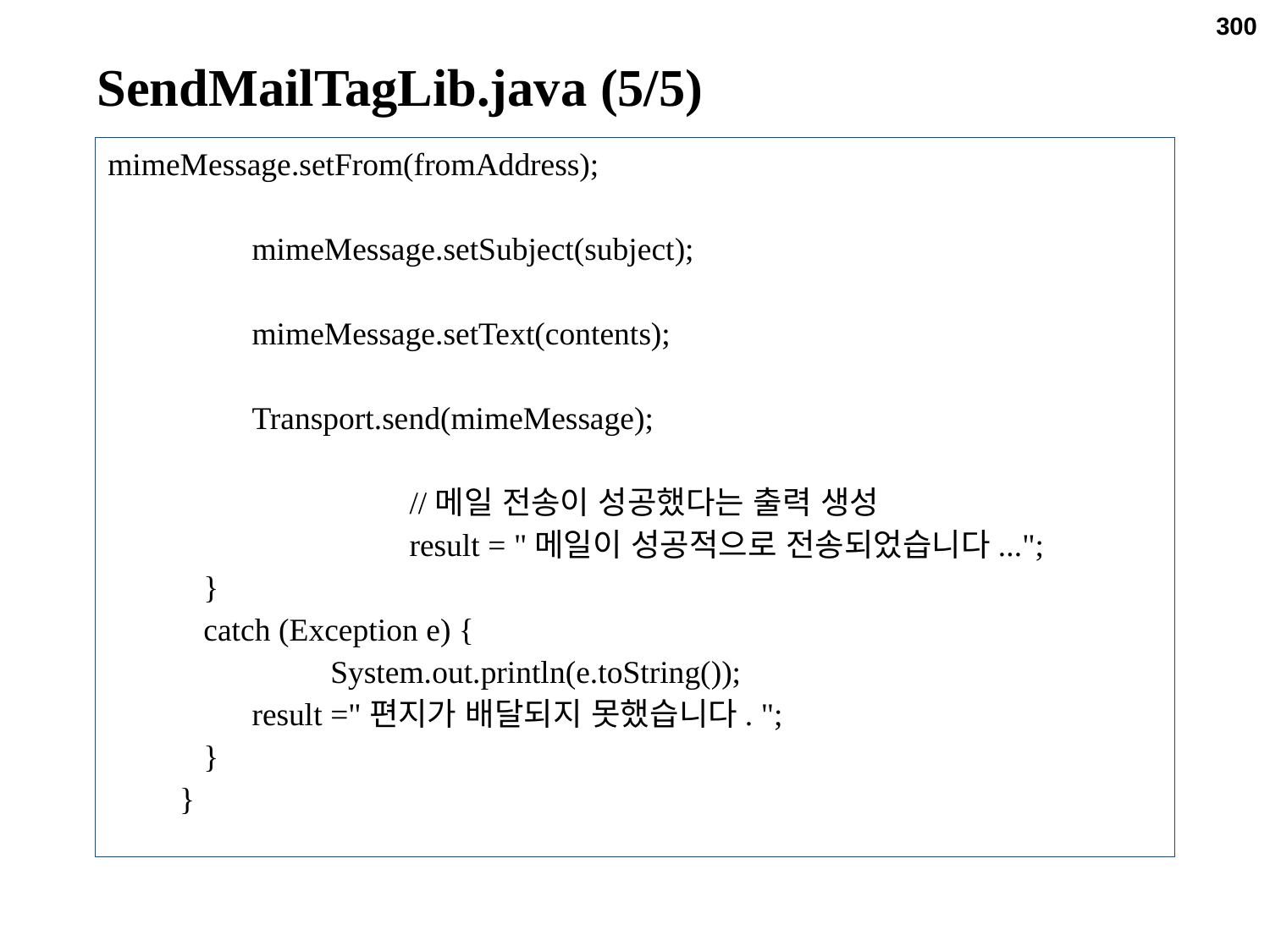

300
SendMailTagLib.java (5/5)
mimeMessage.setFrom(fromAddress);

	            mimeMessage.setSubject(subject);

	            mimeMessage.setText(contents);

	            Transport.send(mimeMessage);

			//메일 전송이 성공했다는 출력 생성
			result = "메일이 성공적으로 전송되었습니다...";
	      }
	      catch (Exception e) {
		      System.out.println(e.toString());
	            result ="편지가 배달되지 못했습니다. ";
	      }
	   }